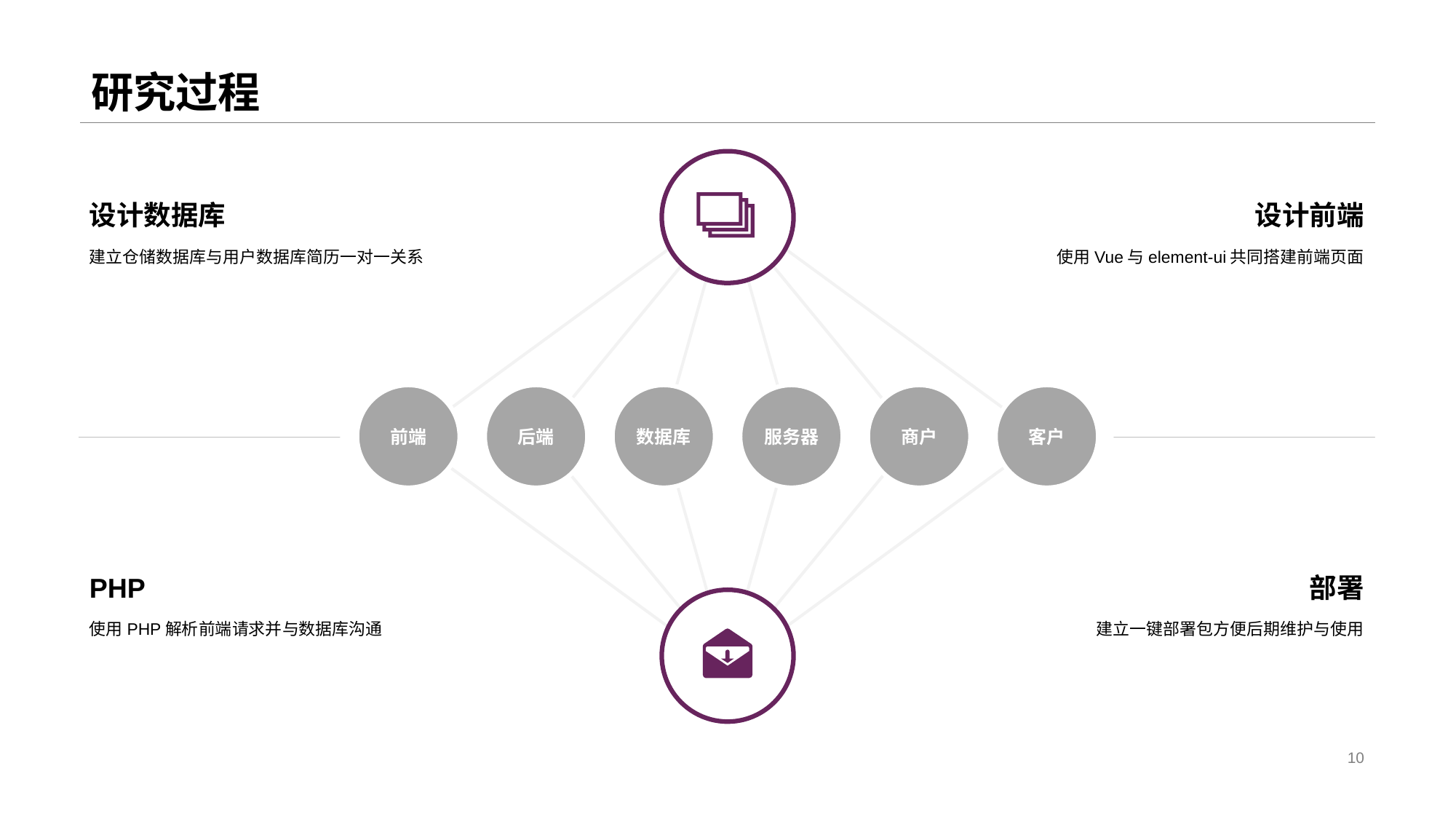

# 研究过程

设计数据库
建立仓储数据库与用户数据库简历一对一关系
设计前端
使用Vue与element-ui共同搭建前端页面
前端
后端
数据库
服务器
商户
客户

PHP
使用PHP解析前端请求并与数据库沟通
部署
建立一键部署包方便后期维护与使用

10